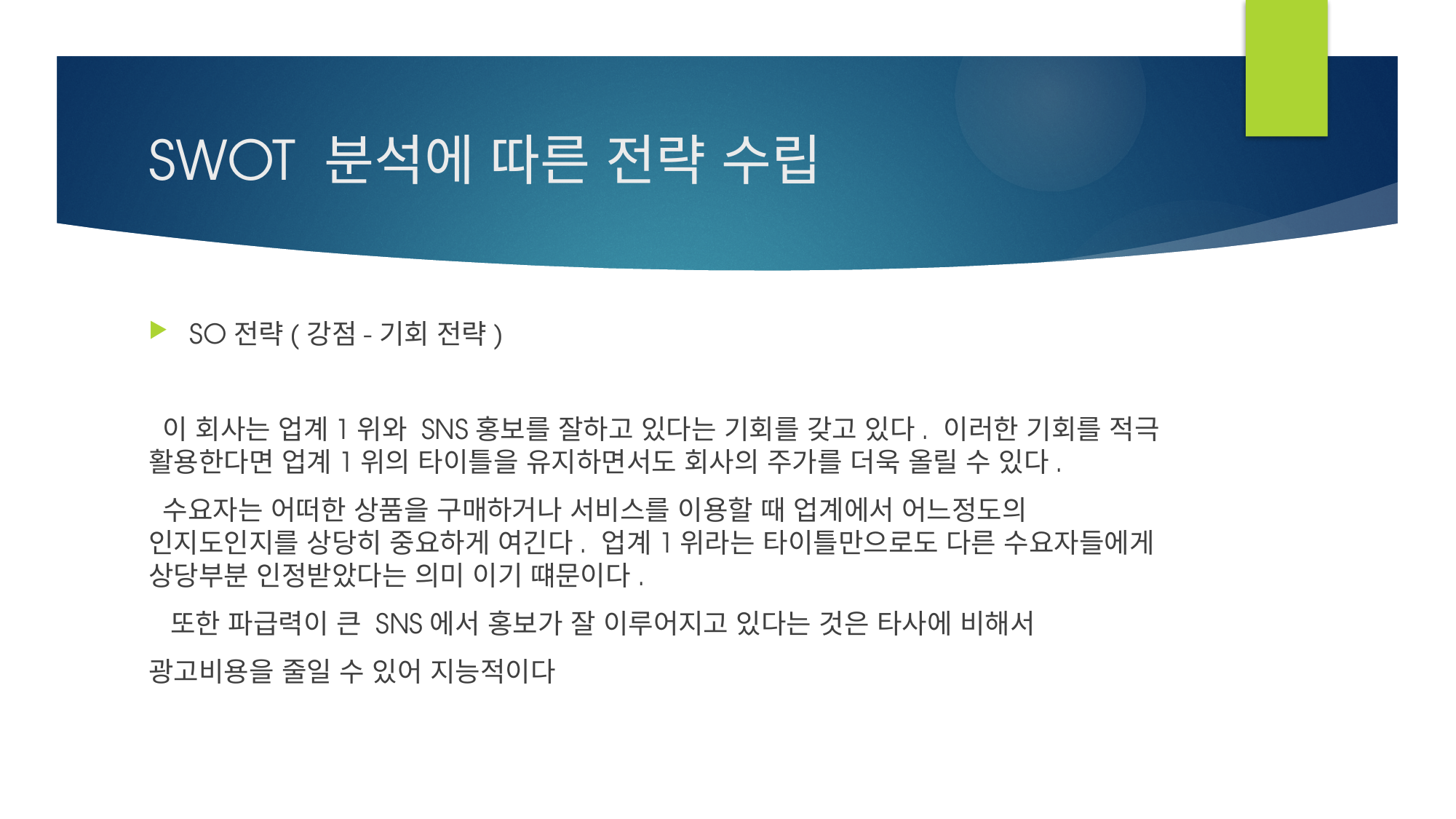

# SWOT 분석에 따른 전략 수립
SO전략(강점-기회 전략)

 이 회사는 업계1위와 SNS홍보를 잘하고 있다는 기회를 갖고 있다. 이러한 기회를 적극 활용한다면 업계1위의 타이틀을 유지하면서도 회사의 주가를 더욱 올릴 수 있다.
 수요자는 어떠한 상품을 구매하거나 서비스를 이용할 때 업계에서 어느정도의 인지도인지를 상당히 중요하게 여긴다. 업계1위라는 타이틀만으로도 다른 수요자들에게 상당부분 인정받았다는 의미 이기 떄문이다.
  또한 파급력이 큰 SNS에서 홍보가 잘 이루어지고 있다는 것은 타사에 비해서
광고비용을 줄일 수 있어 지능적이다